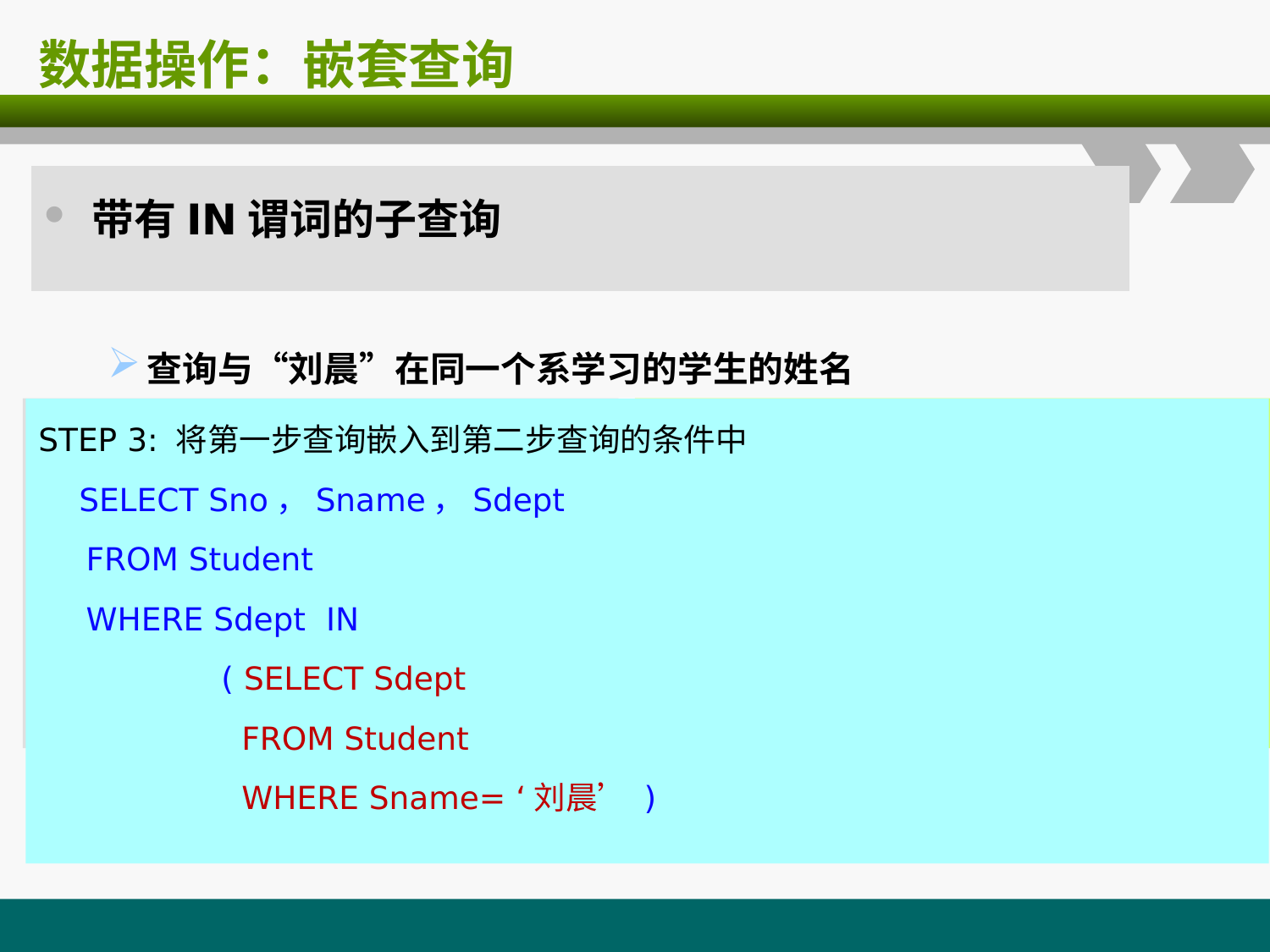

# 数据操作：嵌套查询
带有IN谓词的子查询

查询与“刘晨”在同一个系学习的学生的姓名
STEP 1：确定“刘晨”所在系名
   SELECT  Sdept
   FROM  Student
   WHERE  Sname= ' 刘晨 '；
   结果为： CS
STEP 2：查找所有在CS系学习的学生姓名
  SELECT   Sname
  FROM  Student
  WHERE  Sdept= ' CS '；
STEP 3: 将第一步查询嵌入到第二步查询的条件中
    SELECT Sno，Sname，Sdept
    	FROM Student
   	WHERE Sdept  IN
                  ( SELECT Sdept
                    FROM Student
                    WHERE Sname= ‘刘晨’ )